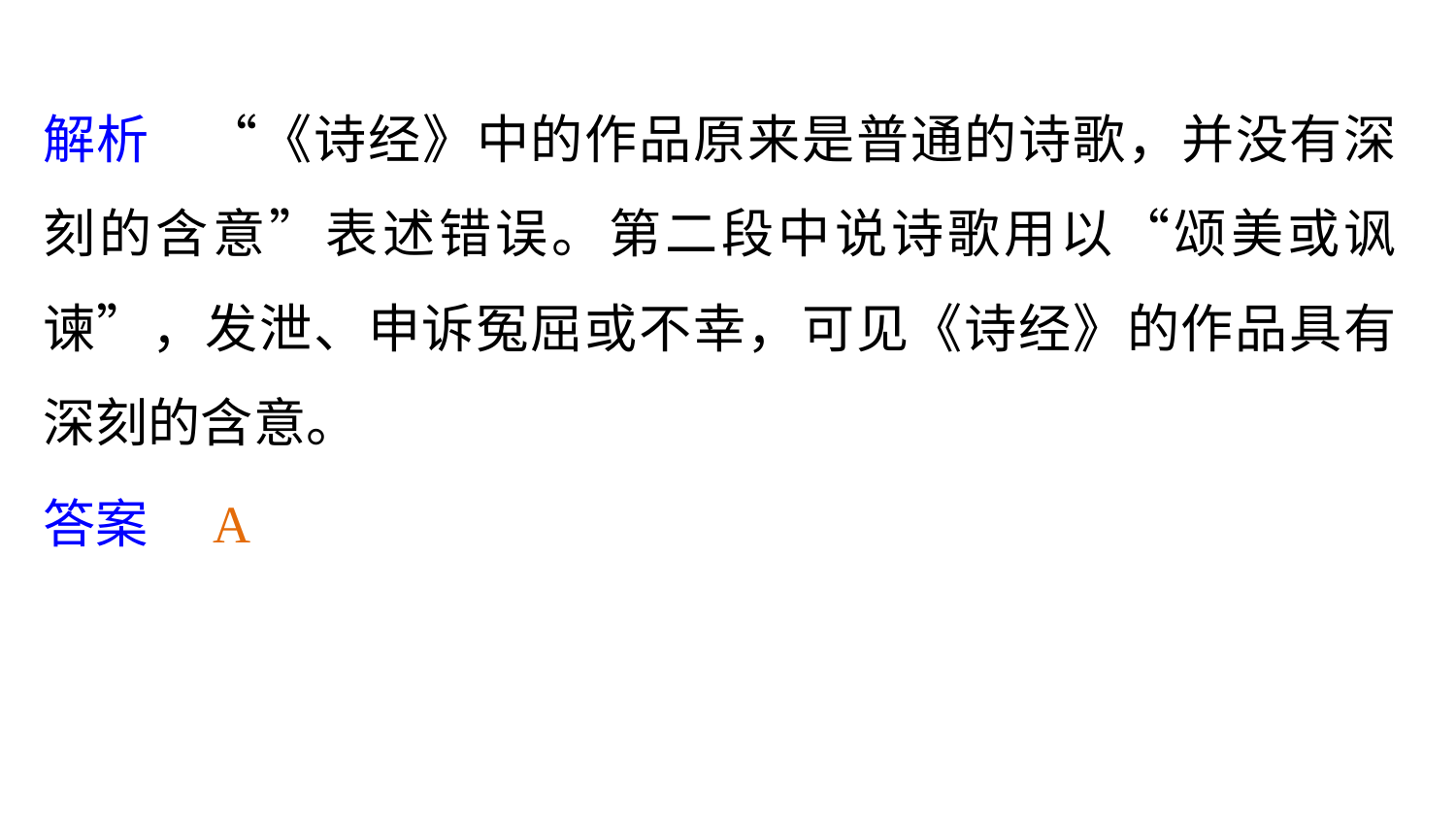

解析　“《诗经》中的作品原来是普通的诗歌，并没有深刻的含意”表述错误。第二段中说诗歌用以“颂美或讽谏”，发泄、申诉冤屈或不幸，可见《诗经》的作品具有深刻的含意。
答案　A